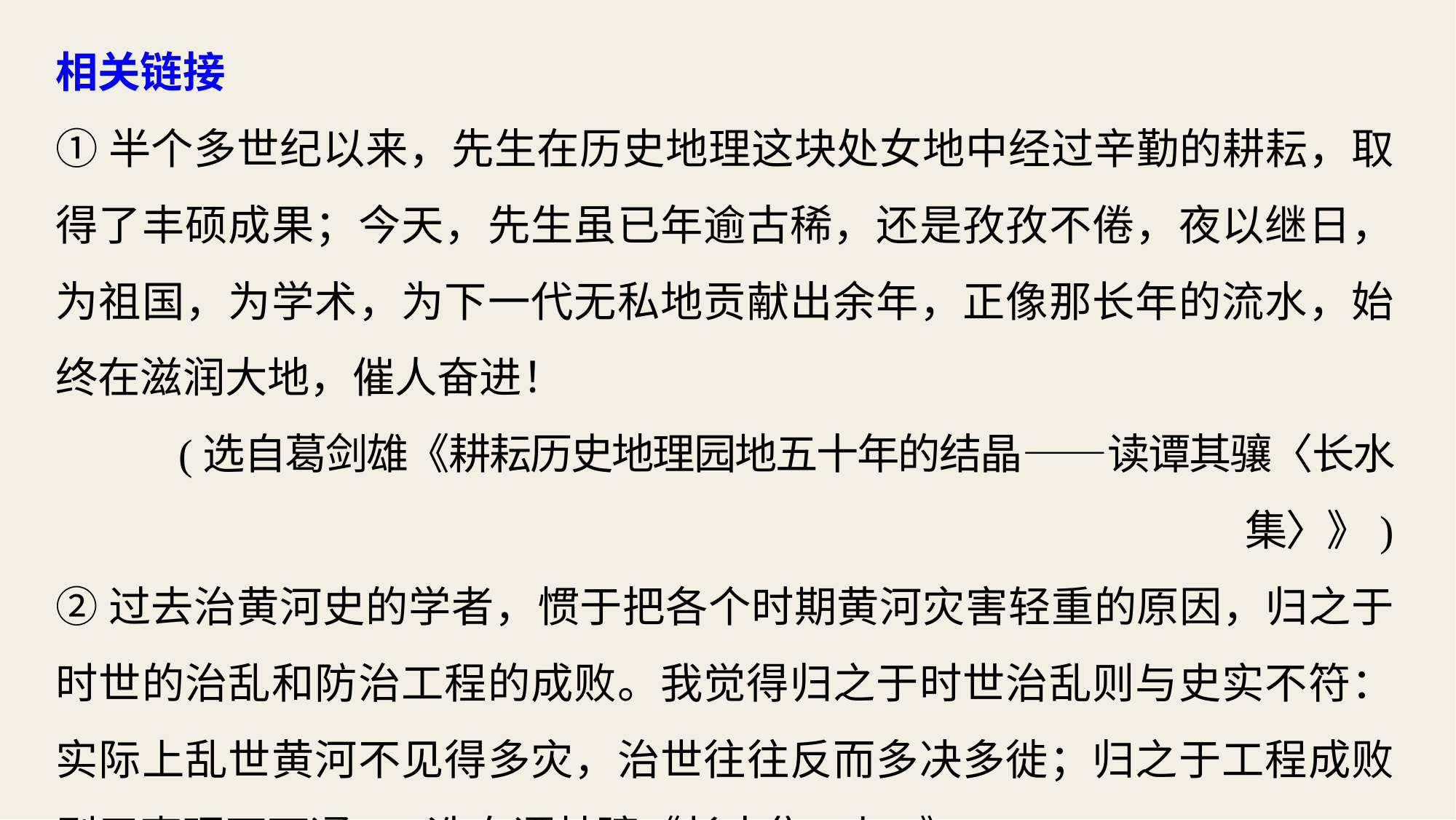

相关链接
①半个多世纪以来，先生在历史地理这块处女地中经过辛勤的耕耘，取得了丰硕成果；今天，先生虽已年逾古稀，还是孜孜不倦，夜以继日，为祖国，为学术，为下一代无私地贡献出余年，正像那长年的流水，始终在滋润大地，催人奋进！
(选自葛剑雄《耕耘历史地理园地五十年的结晶——读谭其骧〈长水集〉》)
②过去治黄河史的学者，惯于把各个时期黄河灾害轻重的原因，归之于时世的治乱和防治工程的成败。我觉得归之于时世治乱则与史实不符：实际上乱世黄河不见得多灾，治世往往反而多决多徙；归之于工程成败则于事理不可通。[选自谭其骧《长水集(上)》]